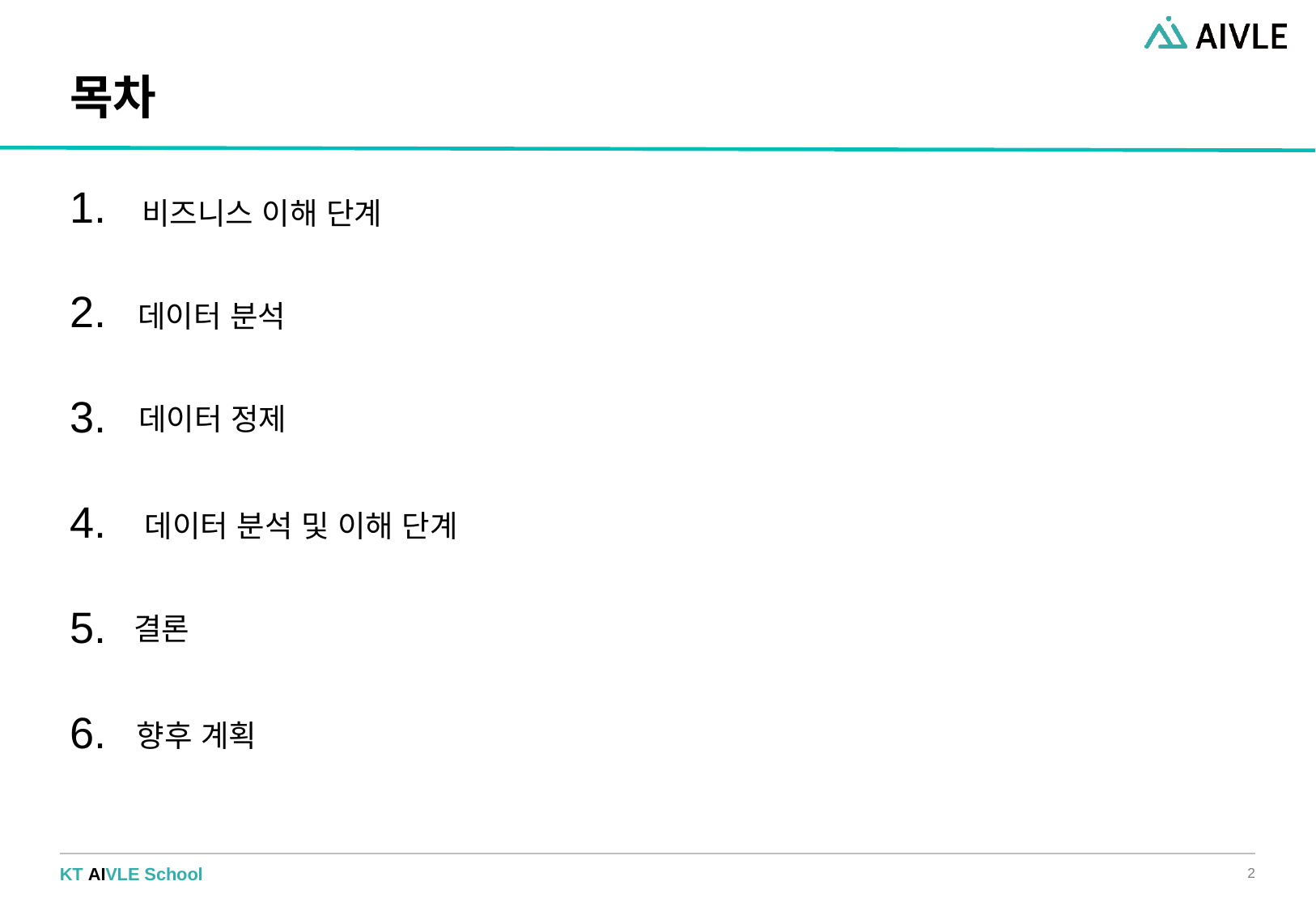

# 목차
1.

2.

3.

4.

5.

6.
비즈니스 이해 단계
데이터 분석
데이터 정제
데이터 분석 및 이해 단계
결론
향후 계획